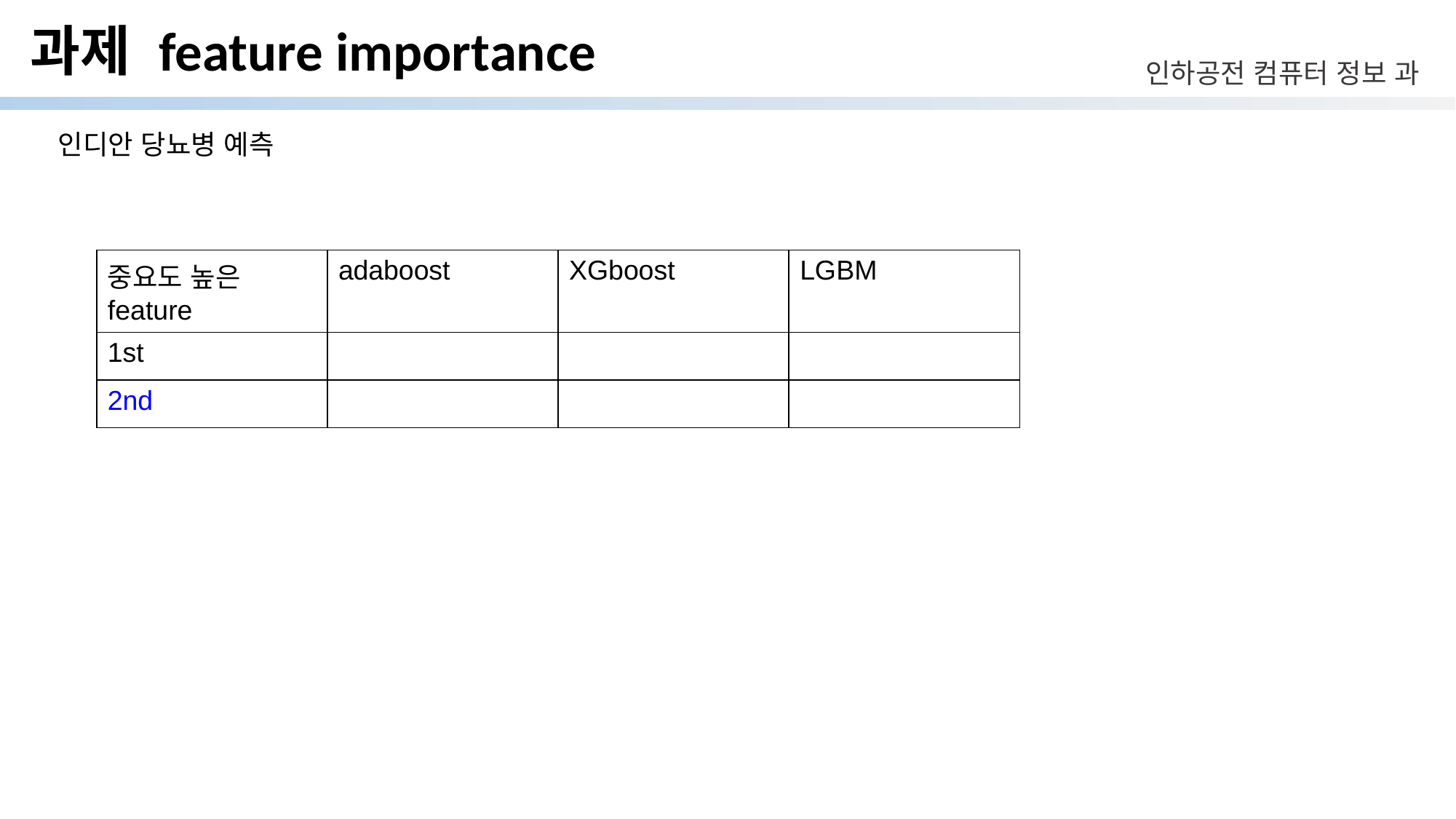

# 과제 feature importance
인디안 당뇨병 예측
| 중요도 높은 feature | adaboost | XGboost | LGBM |
| --- | --- | --- | --- |
| 1st |  |  |  |
| 2nd |  |  |  |